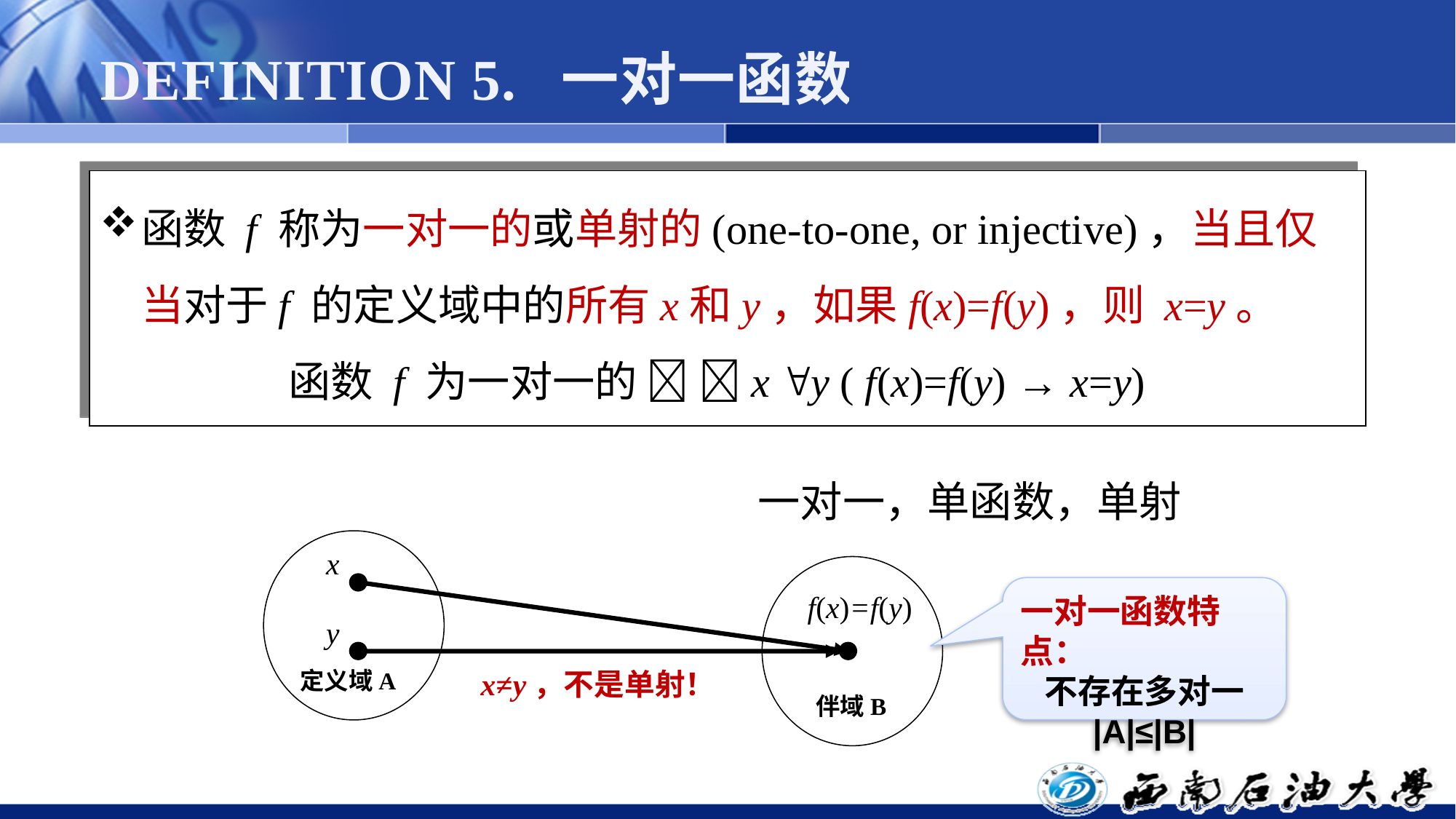

# DEFINITION 5.  一对一函数
函数 f 称为一对一的或单射的(one-to-one, or injective)，当且仅当对于f 的定义域中的所有x和y，如果f(x)=f(y)，则 x=y。
函数 f 为一对一的 ⇔ ∀x ∀y ( f(x)=f(y) → x=y)
一对一，单函数，单射

定义域A
伴域B
x
一对一函数特点：
不存在多对一
|A|≤|B|
f(x)=f(y)
y
x≠y，不是单射！